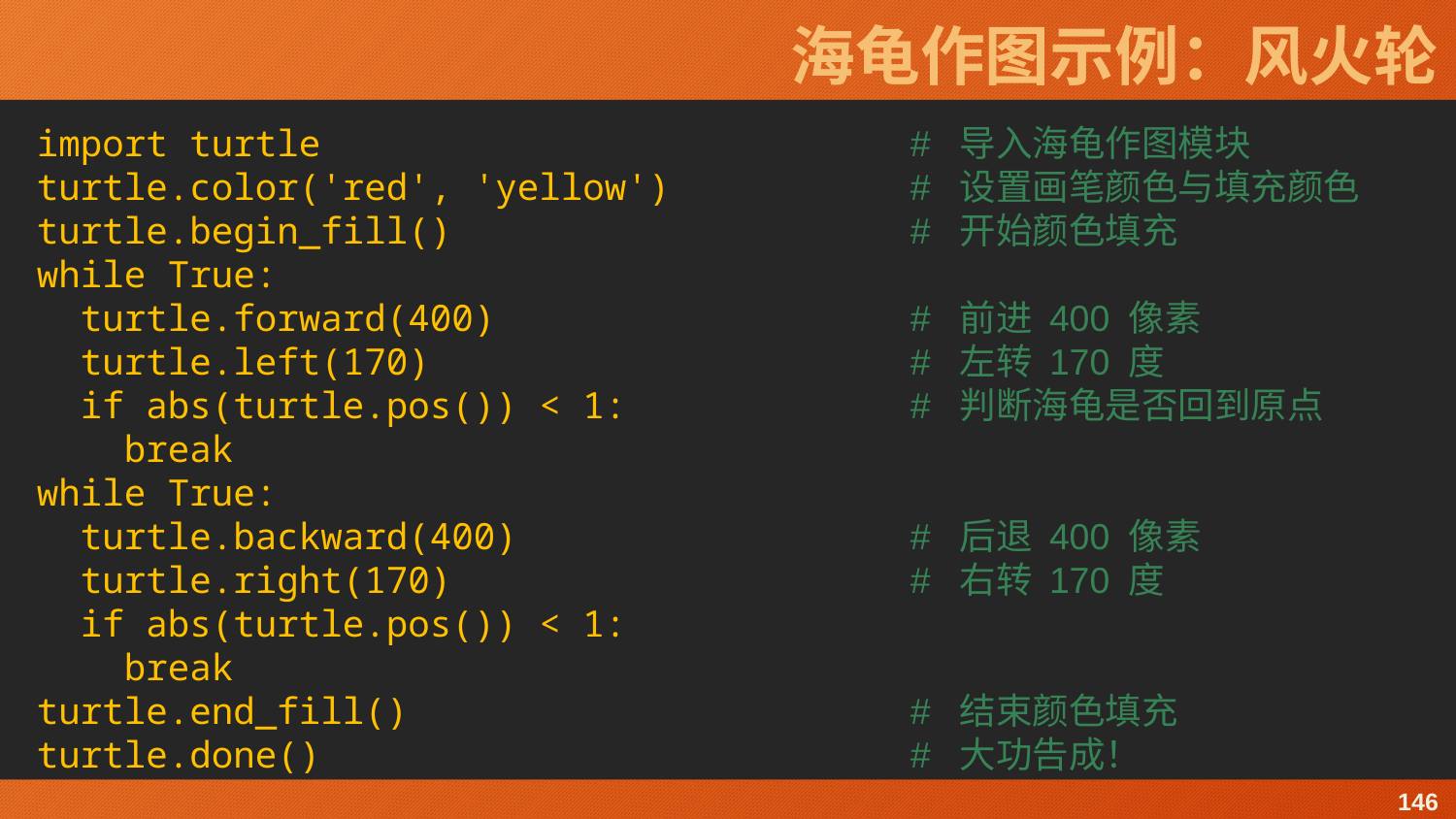

# 海龟作图示例：风火轮
import turtle					#  导入海龟作图模块
turtle.color('red', 'yellow')		#  设置画笔颜色与填充颜色
turtle.begin_fill()				#  开始颜色填充
while True:
  turtle.forward(400)			#  前进 400 像素
  turtle.left(170)				#  左转 170 度
  if abs(turtle.pos()) < 1:		#  判断海龟是否回到原点
    break
while True:
  turtle.backward(400)			#  后退 400 像素
  turtle.right(170)				#  右转 170 度
  if abs(turtle.pos()) < 1:
    break
turtle.end_fill()				#  结束颜色填充
turtle.done()					#  大功告成！
146